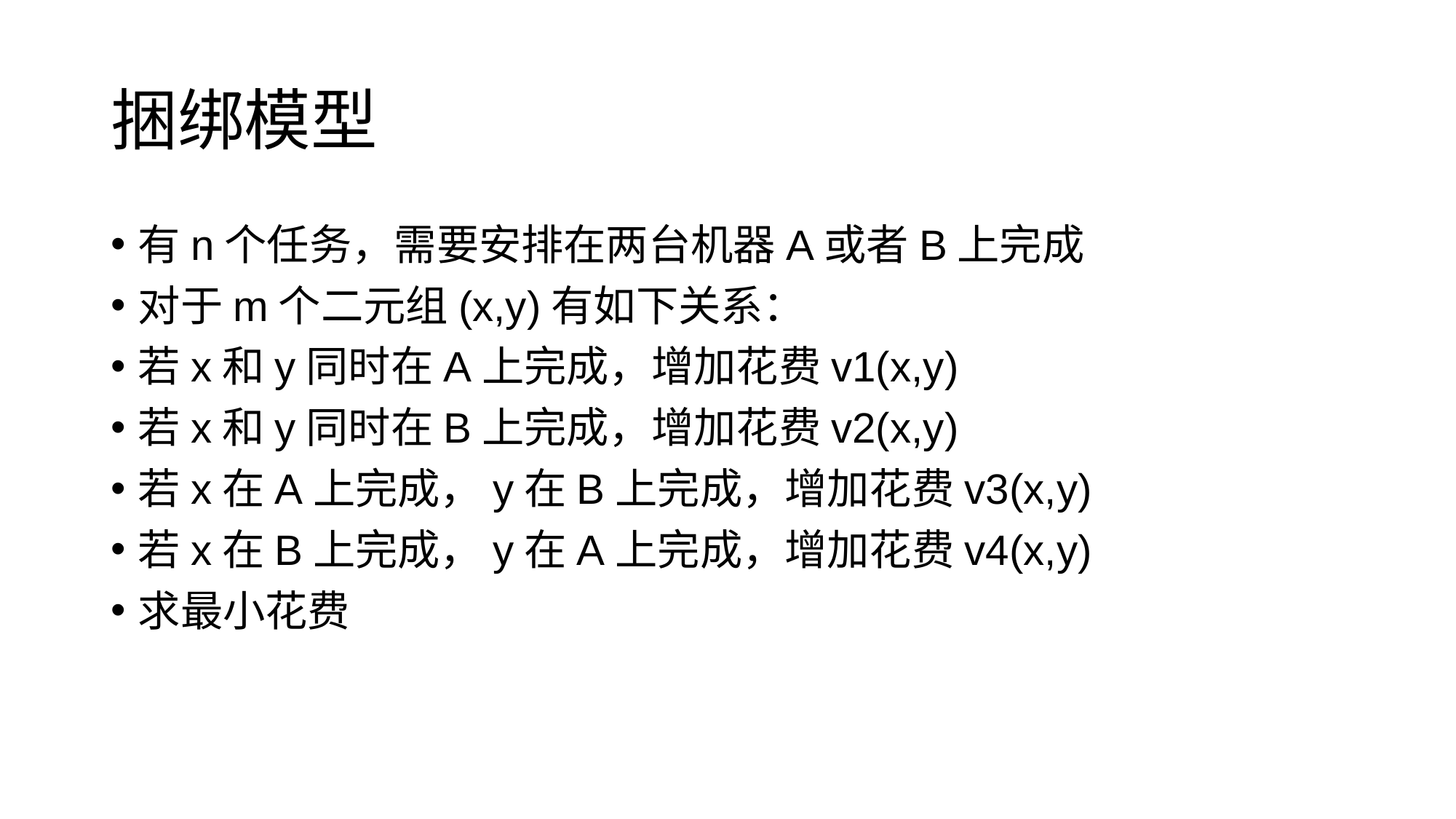

# 捆绑模型
有n个任务，需要安排在两台机器A或者B上完成
对于m个二元组(x,y)有如下关系：
若x和y同时在A上完成，增加花费v1(x,y)
若x和y同时在B上完成，增加花费v2(x,y)
若x在A上完成，y在B上完成，增加花费v3(x,y)
若x在B上完成，y在A上完成，增加花费v4(x,y)
求最小花费